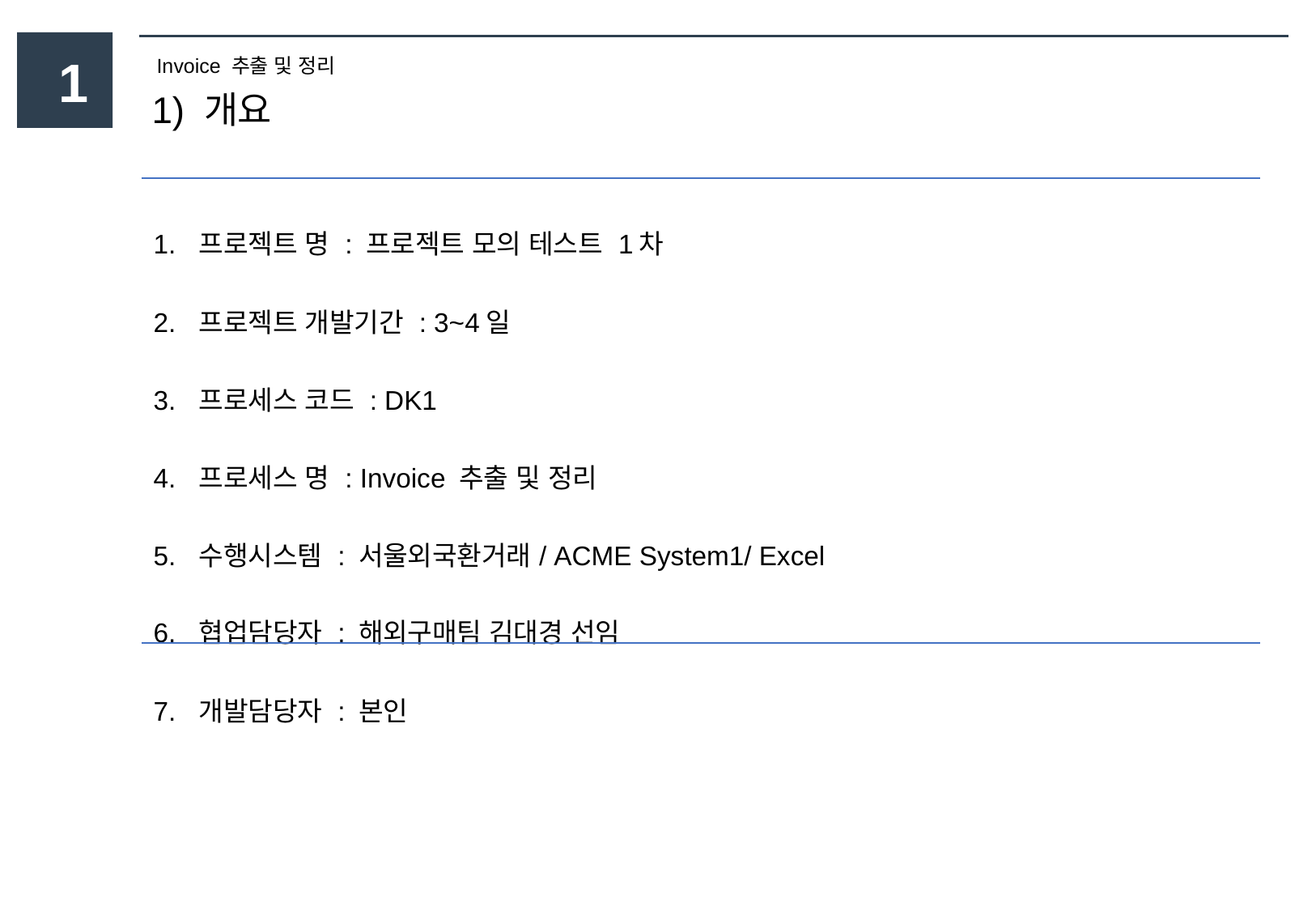

1
Invoice 추출 및 정리
1) 개요
| 프로젝트 명 : 프로젝트 모의 테스트 1차 프로젝트 개발기간 : 3~4일 프로세스 코드 : DK1 프로세스 명 : Invoice 추출 및 정리 수행시스템 : 서울외국환거래/ ACME System1/ Excel 협업담당자 : 해외구매팀 김대경 선임 개발담당자 : 본인 |
| --- |